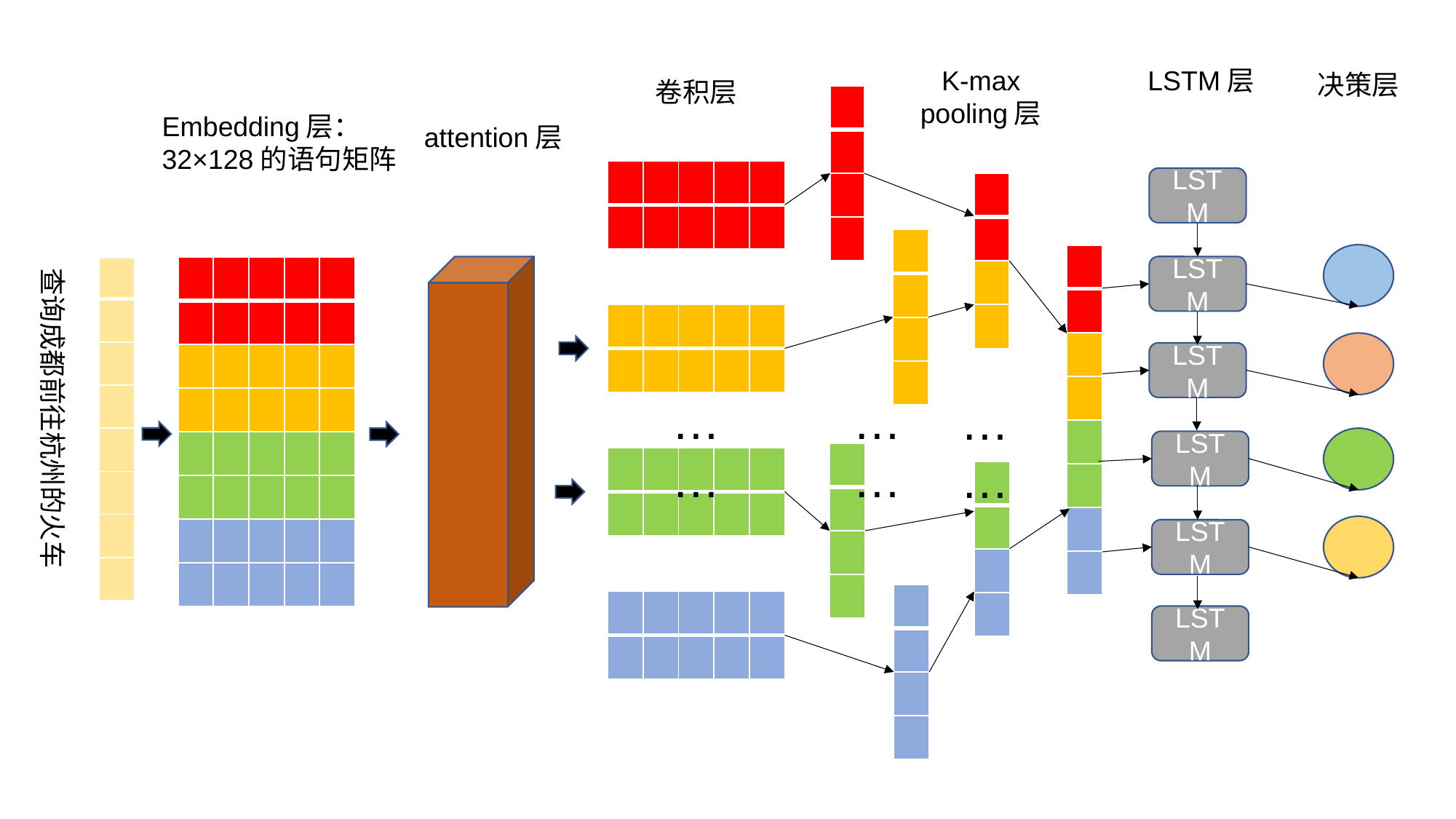

LSTM层
K-max
pooling层
决策层
卷积层
|  |
| --- |
|  |
|  |
|  |
Embedding层：32×128的语句矩阵
attention层
|  |  |  |  |  |
| --- | --- | --- | --- | --- |
|  |  |  |  |  |
LSTM
|  |
| --- |
|  |
|  |
|  |
|  |
| --- |
|  |
|  |
|  |

|  |
| --- |
|  |
|  |
|  |
|  |
|  |
|  |
|  |

LSTM
|  |  |  |  |  |
| --- | --- | --- | --- | --- |
|  |  |  |  |  |
|  |  |  |  |  |
|  |  |  |  |  |
|  |  |  |  |  |
|  |  |  |  |  |
|  |  |  |  |  |
|  |  |  |  |  |
|  |
| --- |
|  |
|  |
|  |
|  |
|  |
|  |
|  |
查询成都前往杭州的火车
|  |  |  |  |  |
| --- | --- | --- | --- | --- |
|  |  |  |  |  |

LSTM
……
……
……

LSTM
|  |
| --- |
|  |
|  |
|  |
|  |  |  |  |  |
| --- | --- | --- | --- | --- |
|  |  |  |  |  |
|  |
| --- |
|  |
|  |
|  |

LSTM
|  |
| --- |
|  |
|  |
|  |
|  |  |  |  |  |
| --- | --- | --- | --- | --- |
|  |  |  |  |  |
LSTM